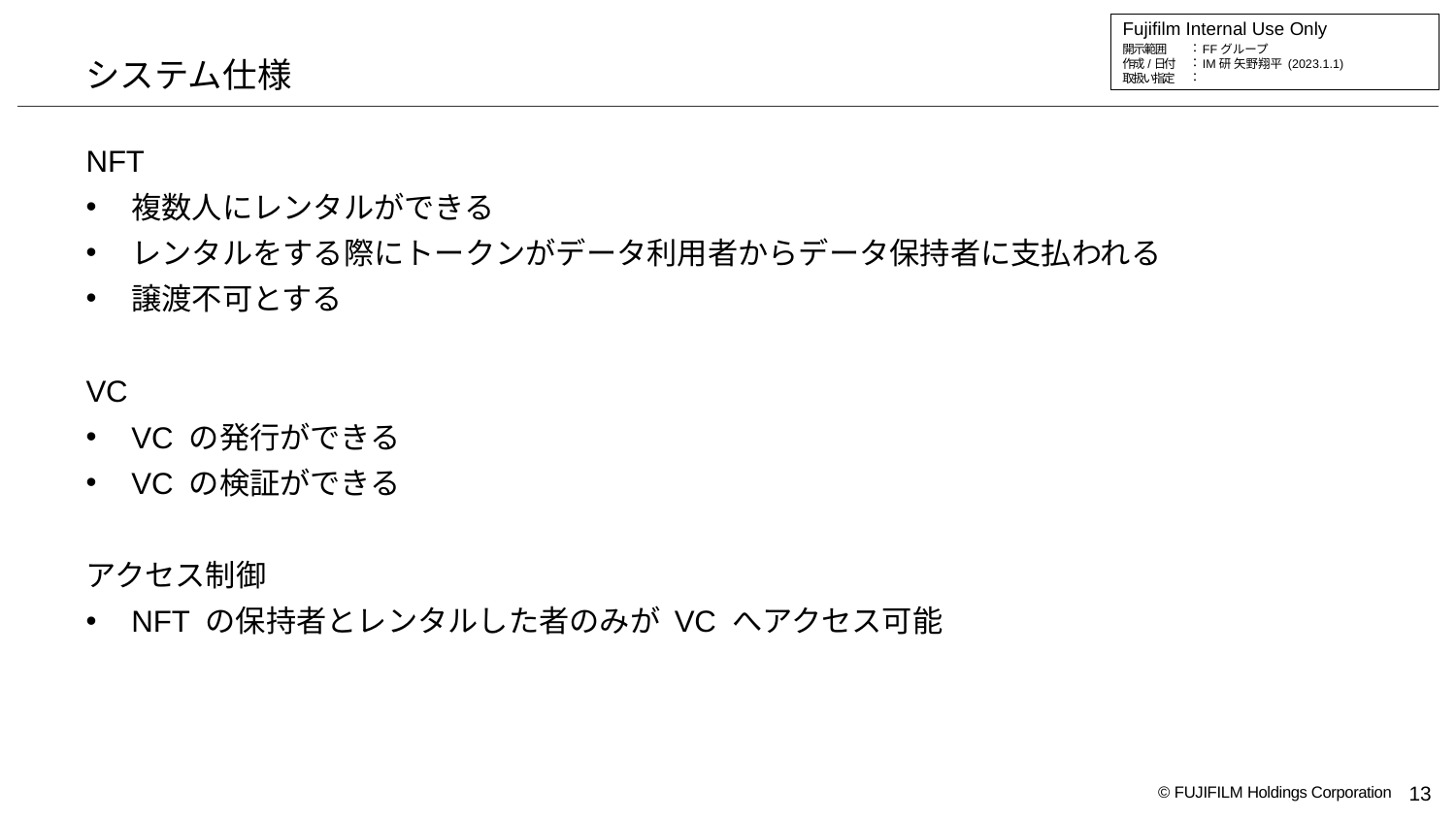

# システム仕様
NFT
複数人にレンタルができる
レンタルをする際にトークンがデータ利用者からデータ保持者に支払われる
譲渡不可とする

VC
VC の発行ができる
VC の検証ができる

アクセス制御
NFT の保持者とレンタルした者のみが VC へアクセス可能
13